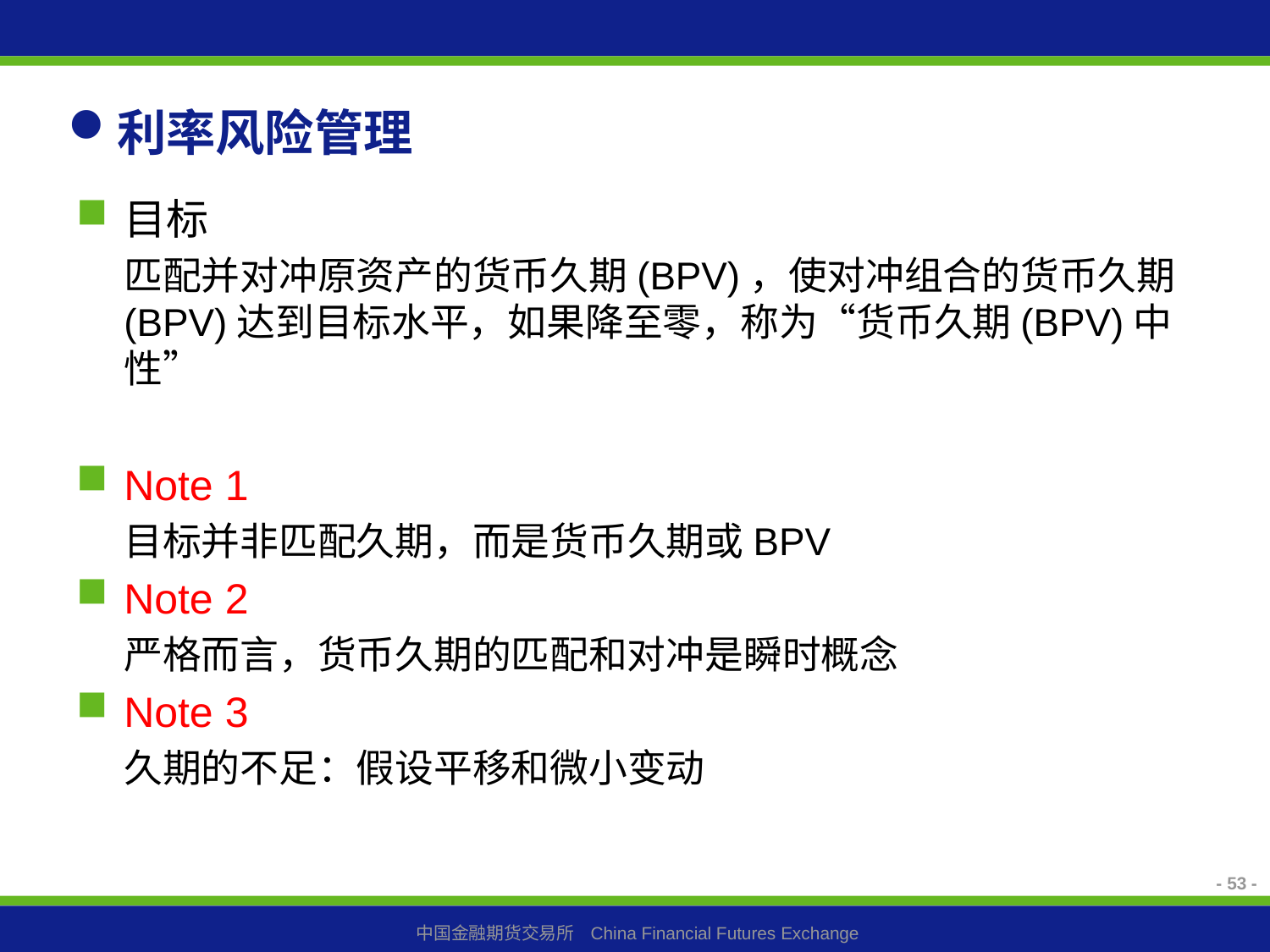

# 利率风险管理
目标
匹配并对冲原资产的货币久期(BPV)，使对冲组合的货币久期(BPV)达到目标水平，如果降至零，称为“货币久期(BPV)中性”

Note 1
目标并非匹配久期，而是货币久期或BPV
Note 2
严格而言，货币久期的匹配和对冲是瞬时概念
Note 3
久期的不足：假设平移和微小变动
53